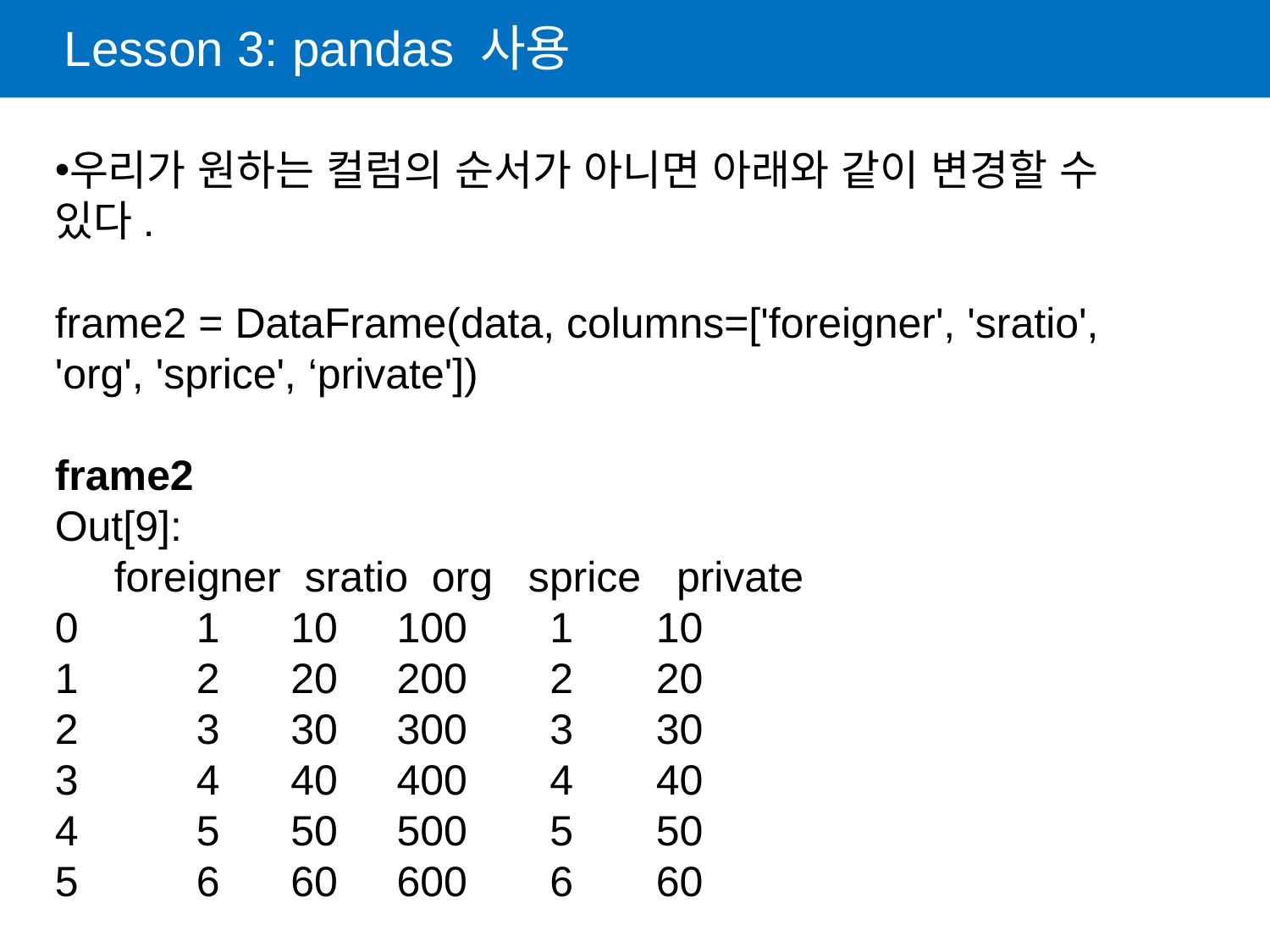

# Lesson 3: pandas 사용
우리가 원하는 컬럼의 순서가 아니면 아래와 같이 변경할 수 있다.

frame2 = DataFrame(data, columns=['foreigner', 'sratio', 'org', 'sprice', ‘private'])

frame2
Out[9]:
     foreigner  sratio  org   sprice   private
0          1      10     100       1       10
1          2      20     200       2       20
2          3      30     300       3       30
3          4      40     400       4       40
4          5      50     500       5       50
5          6      60     600       6       60